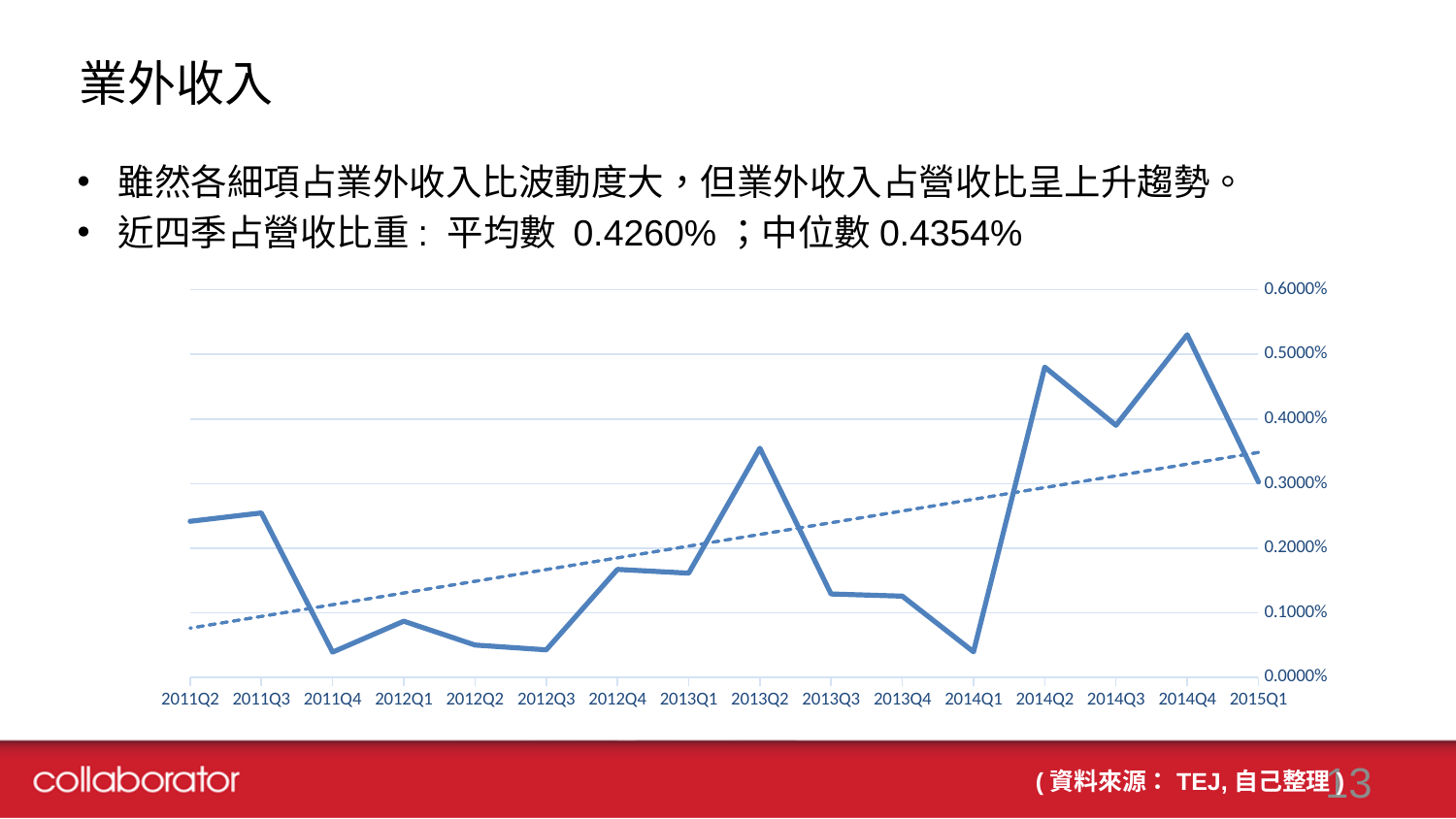

# 業外收入
雖然各細項占業外收入比波動度大，但業外收入占營收比呈上升趨勢。
近四季占營收比重: 平均數 0.4260%；中位數0.4354%

### Chart

| Category |  |
|---|---|
| 2015Q1 | 0.00302669144132606 |
| 2014Q4 | 0.005305437484015991 |
| 2014Q3 | 0.00390361371783196 |
| 2014Q2 | 0.0048044045197526515 |
| 2014Q1 | 0.00039682230953278907 |
| 2013Q4 | 0.00125785541302344 |
| 2013Q3 | 0.0012913875842725398 |
| 2013Q2 | 0.0035487538065011415 |
| 2013Q1 | 0.0016136039533047103 |
| 2012Q4 | 0.0016725310613434803 |
| 2012Q3 | 0.0004273047947304091 |
| 2012Q2 | 0.0005011313776045151 |
| 2012Q1 | 0.0008706873361055871 |
| 2011Q4 | 0.0003911799280976781 |
| 2011Q3 | 0.0025455640407061704 |
| 2011Q2 | 0.002416620884679391 |
(資料來源：TEJ,自己整理)
13